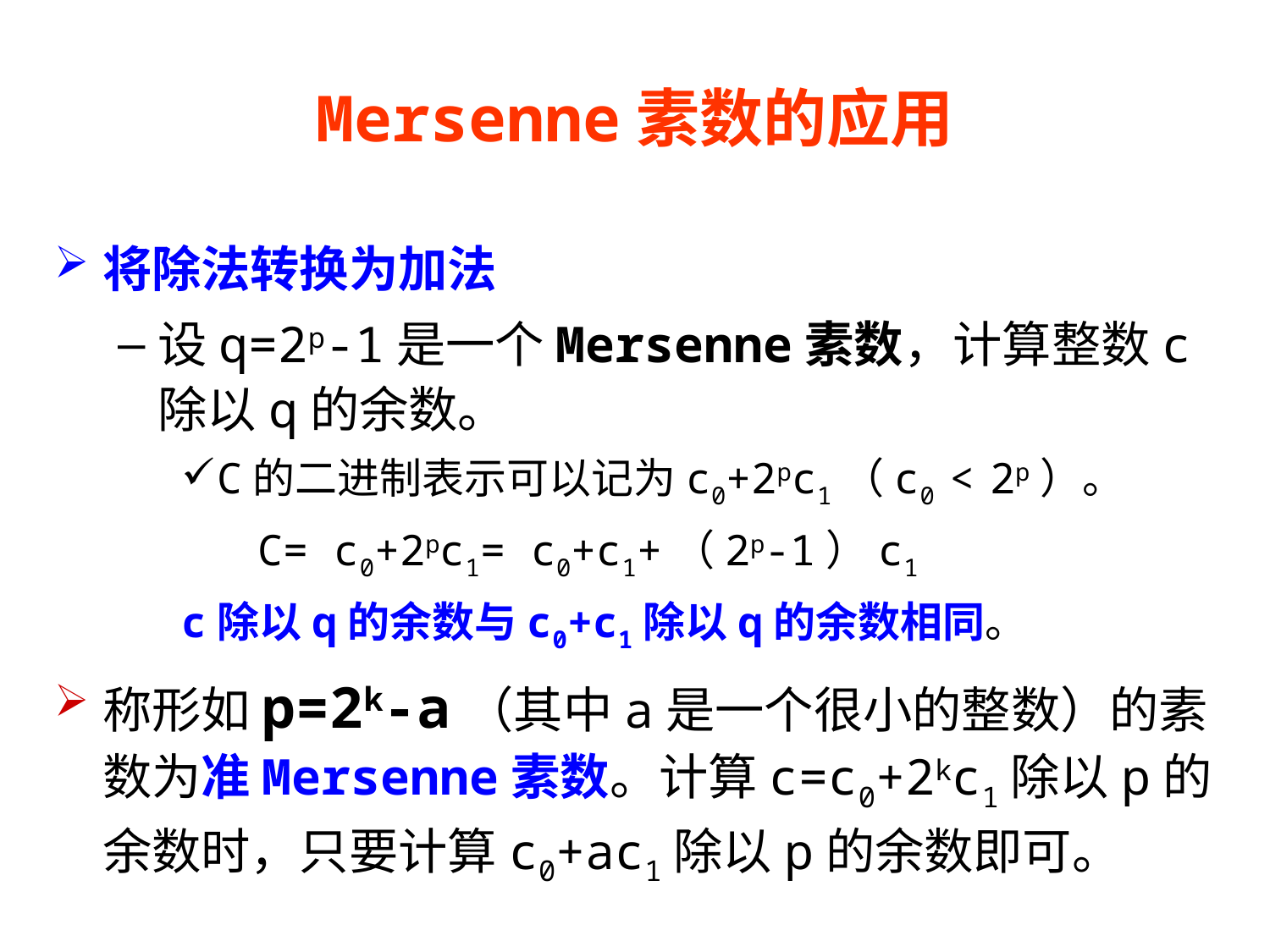

Mersenne素数的应用
将除法转换为加法
设q=2p-1是一个Mersenne素数，计算整数c除以q的余数。
C的二进制表示可以记为c0+2pc1（c0 < 2p）。
   C= c0+2pc1= c0+c1+（2p-1）c1
c除以q的余数与c0+c1除以q的余数相同。
称形如p=2k-a（其中a是一个很小的整数）的素数为准Mersenne素数。计算c=c0+2kc1除以p的余数时，只要计算c0+ac1除以p的余数即可。